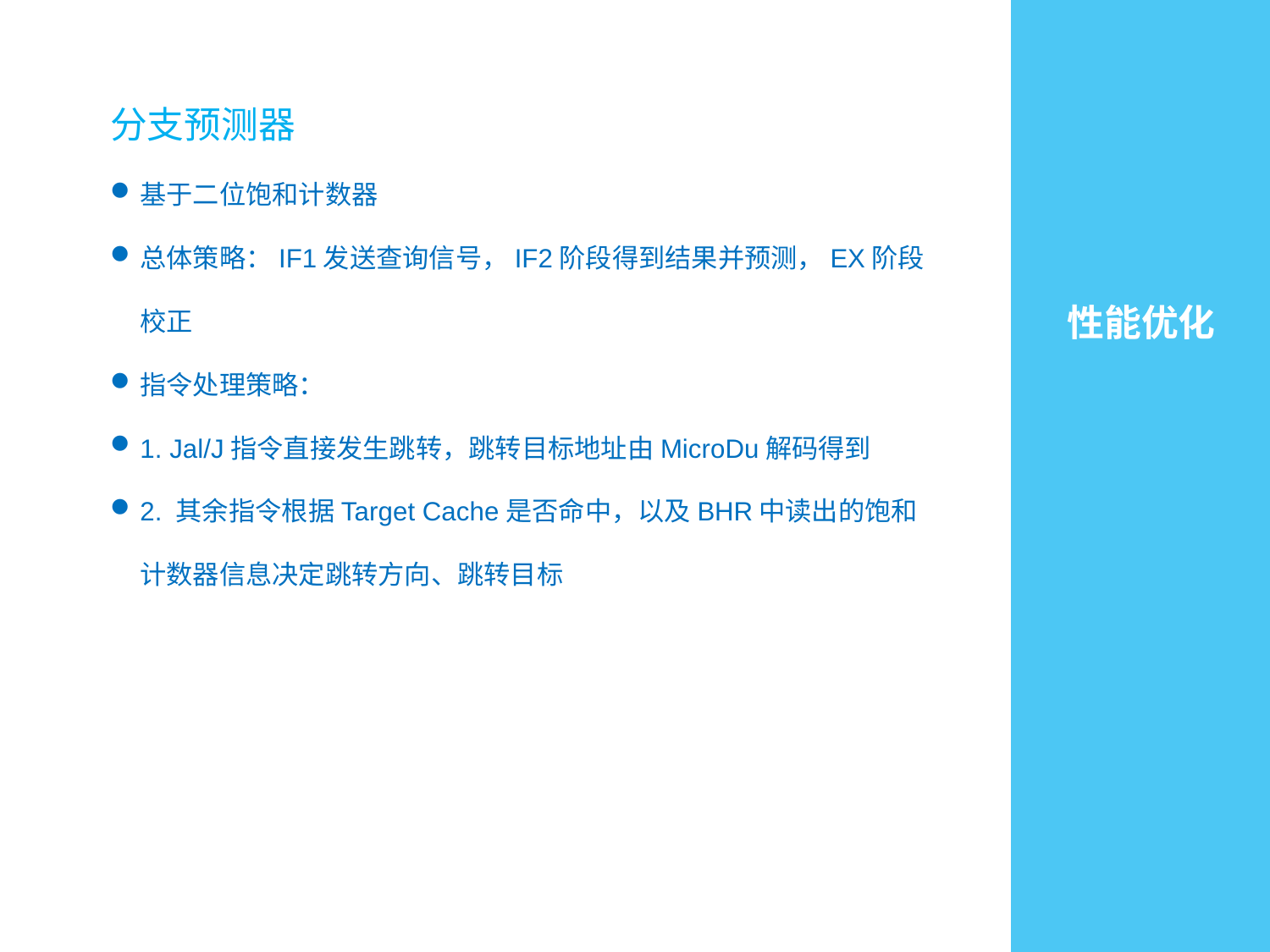

分支预测器
基于二位饱和计数器
总体策略：IF1发送查询信号，IF2阶段得到结果并预测，EX阶段校正
指令处理策略：
1. Jal/J指令直接发生跳转，跳转目标地址由MicroDu解码得到
2. 其余指令根据Target Cache是否命中，以及BHR中读出的饱和计数器信息决定跳转方向、跳转目标
性能优化